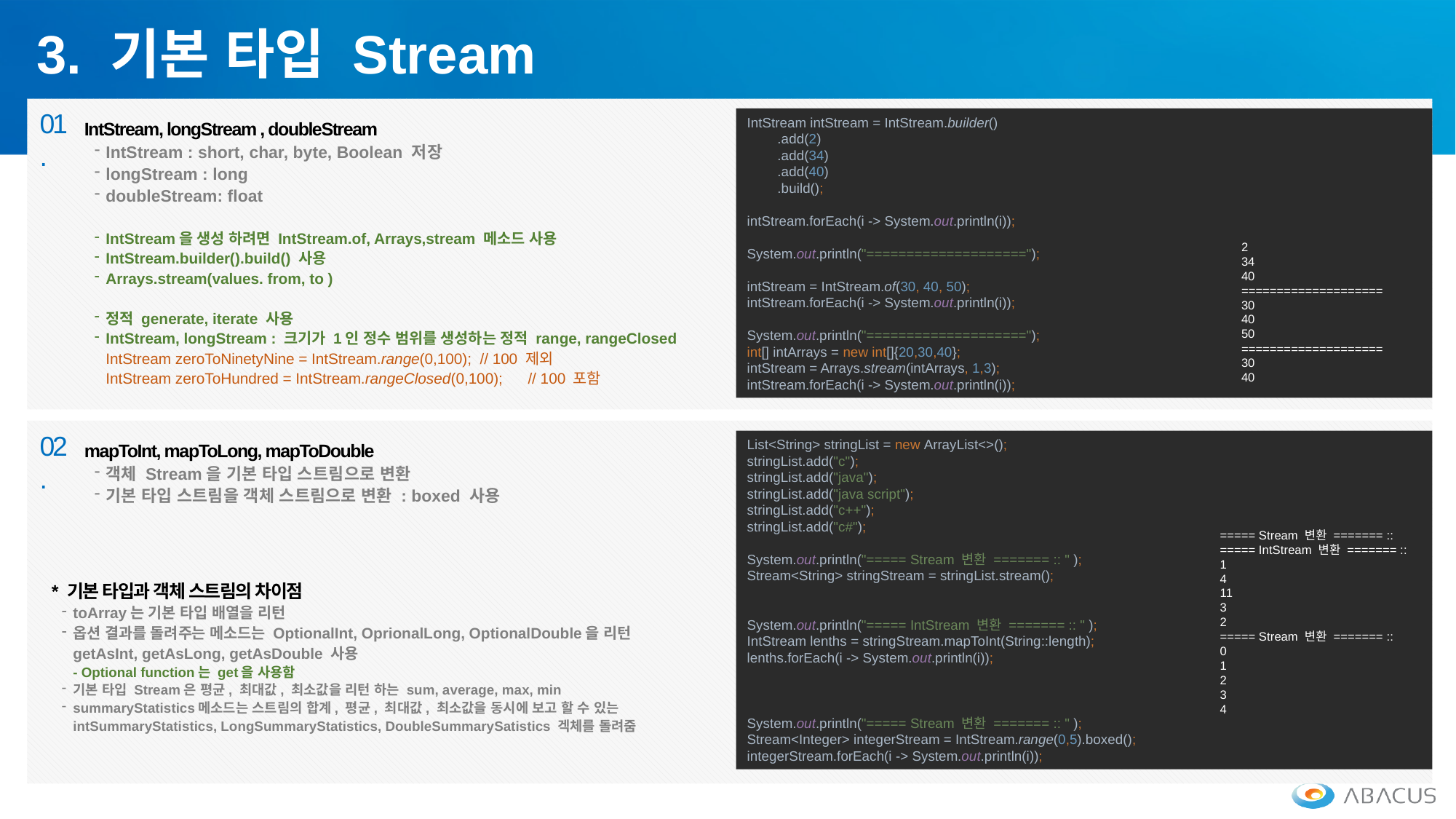

3. 기본 타입 Stream

01.
IntStream, longStream , doubleStream
IntStream : short, char, byte, Boolean 저장
longStream : long
doubleStream: float

IntStream을 생성 하려면 IntStream.of, Arrays,stream 메소드 사용
IntStream.builder().build() 사용
Arrays.stream(values. from, to )

정적 generate, iterate 사용
IntStream, longStream : 크기가 1인 정수 범위를 생성하는 정적 range, rangeClosed
IntStream zeroToNinetyNine = IntStream.range(0,100);  // 100 제외
IntStream zeroToHundred = IntStream.rangeClosed(0,100);      // 100 포함
IntStream intStream = IntStream.builder()
        .add(2)
        .add(34)
        .add(40)
        .build();
intStream.forEach(i -> System.out.println(i));
System.out.println("====================");
intStream = IntStream.of(30, 40, 50);
intStream.forEach(i -> System.out.println(i));
System.out.println("====================");
int[] intArrays = new int[]{20,30,40};
intStream = Arrays.stream(intArrays, 1,3);
intStream.forEach(i -> System.out.println(i));
class java.lang.Integer::50
class java.lang.Integer::55
class java.lang.Integer::60
class java.lang.Integer::65
class java.lang.Integer::70
2
34
40
====================
30
40
50
====================
30
40

02.
mapToInt, mapToLong, mapToDouble
객체 Stream을 기본 타입 스트림으로 변환
기본 타입 스트림을 객체 스트림으로 변환 : boxed 사용
List<String> stringList = new ArrayList<>();
stringList.add("c");
stringList.add("java");
stringList.add("java script");
stringList.add("c++");
stringList.add("c#");
System.out.println("===== Stream 변환 ======= :: " );
Stream<String> stringStream = stringList.stream();
System.out.println("===== IntStream 변환 ======= :: " );
IntStream lenths = stringStream.mapToInt(String::length);
lenths.forEach(i -> System.out.println(i));

System.out.println("===== Stream 변환 ======= :: " );
Stream<Integer> integerStream = IntStream.range(0,5).boxed();
integerStream.forEach(i -> System.out.println(i));
===== Stream 변환 ======= ::
===== IntStream 변환 ======= ::
1
4
11
3
2
===== Stream 변환 ======= ::
0
1
2
3
4
* 기본 타입과 객체 스트림의 차이점
toArray는 기본 타입 배열을 리턴
옵션 결과를 돌려주는 메소드는 OptionalInt, OprionalLong, OptionalDouble을 리턴 getAsInt, getAsLong, getAsDouble 사용
- Optional function는 get을 사용함
기본 타입 Stream은 평균, 최대값, 최소값을 리턴 하는 sum, average, max, min
summaryStatistics메소드는 스트림의 합계, 평균, 최대값, 최소값을 동시에 보고 할 수 있는  intSummaryStatistics, LongSummaryStatistics, DoubleSummarySatistics 겍체를 돌려줌